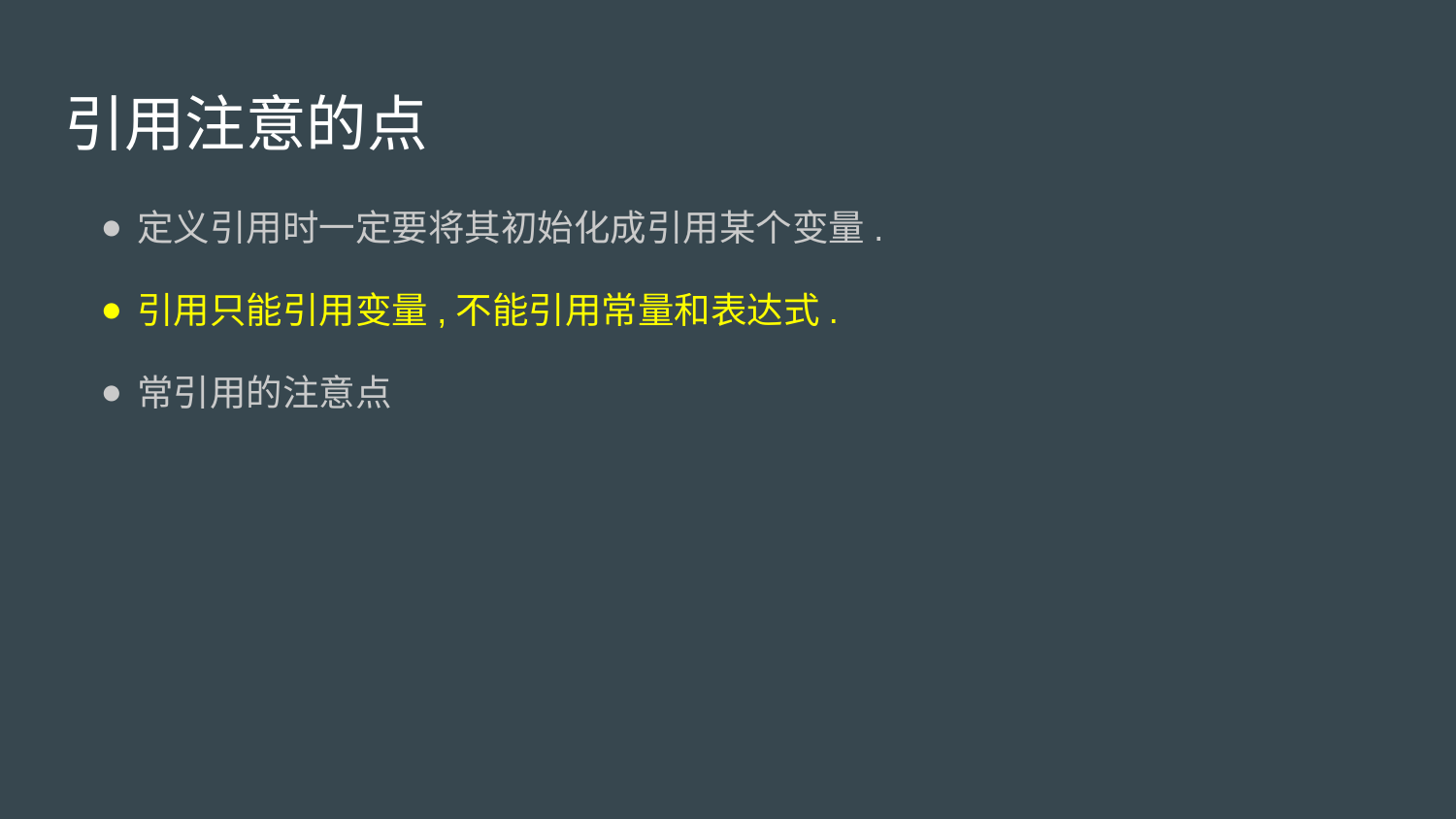

# 引用注意的点
定义引用时一定要将其初始化成引用某个变量.
引用只能引用变量,不能引用常量和表达式.
常引用的注意点